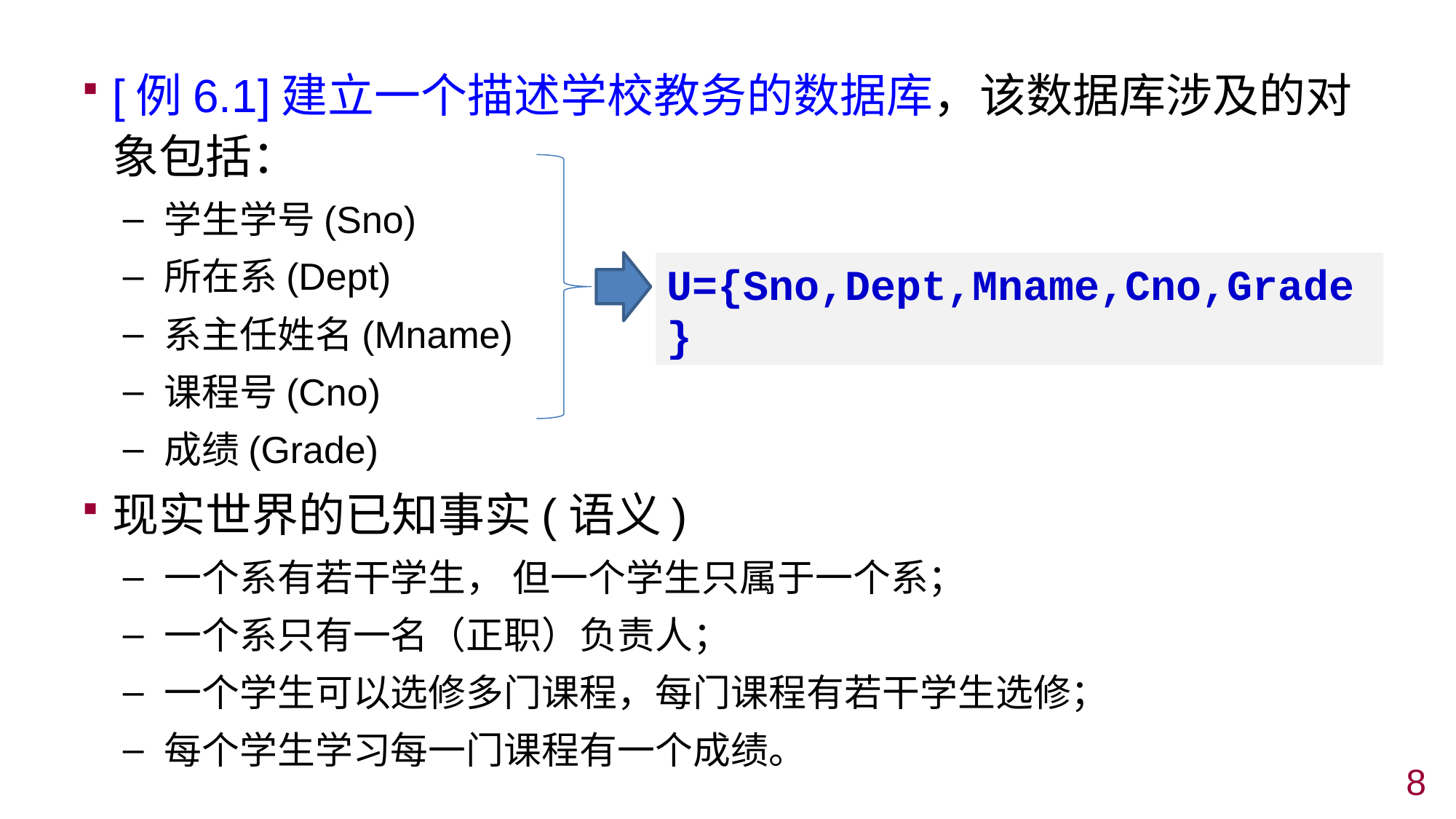

[例6.1]建立一个描述学校教务的数据库，该数据库涉及的对象包括：
学生学号(Sno)
所在系(Dept)
系主任姓名(Mname)
课程号(Cno)
成绩(Grade)
现实世界的已知事实(语义)
一个系有若干学生， 但一个学生只属于一个系；
一个系只有一名（正职）负责人；
一个学生可以选修多门课程，每门课程有若干学生选修；
每个学生学习每一门课程有一个成绩。

U={Sno,Dept,Mname,Cno,Grade}
8